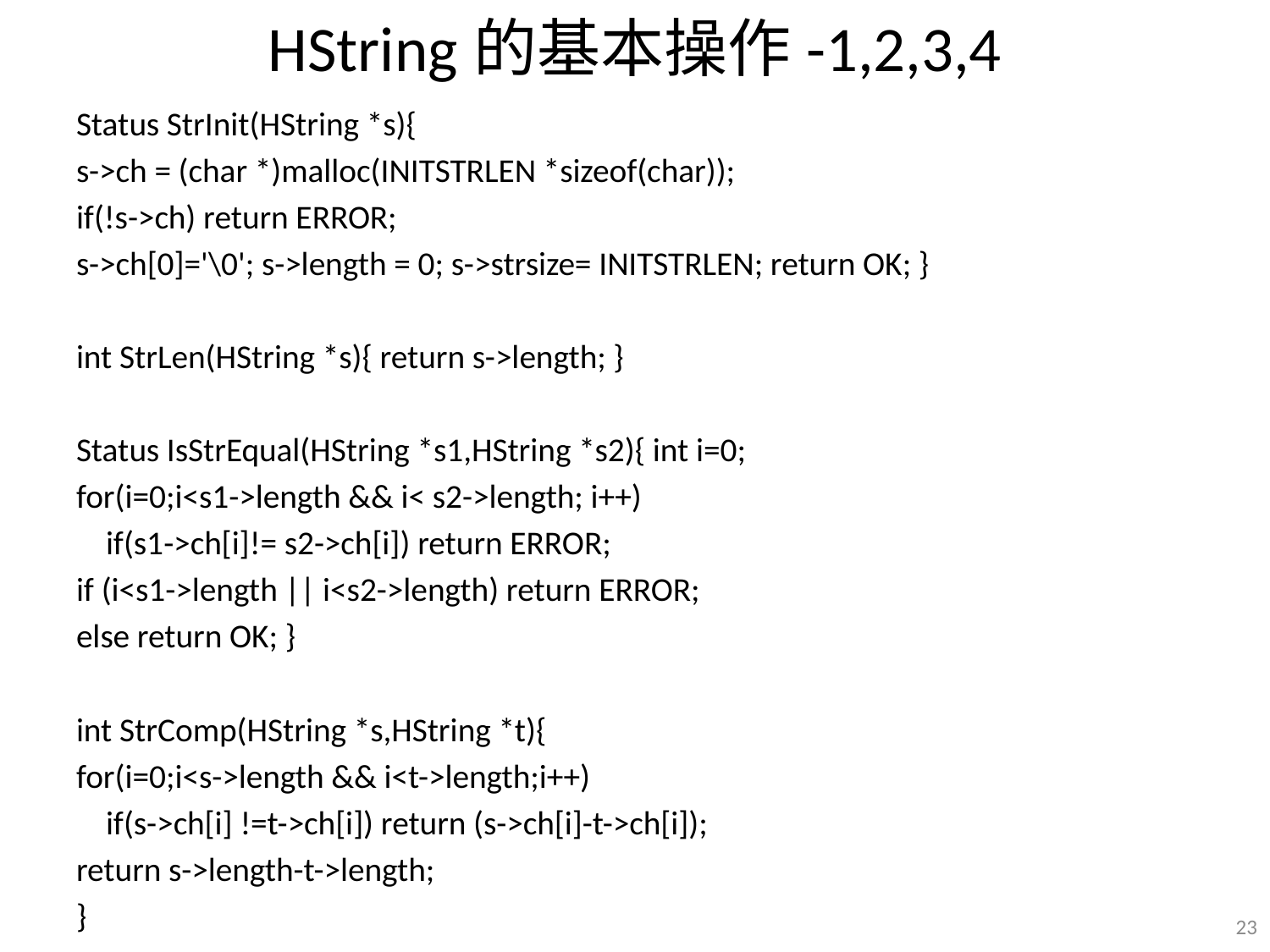

# HString的基本操作-1,2,3,4
Status StrInit(HString *s){
s->ch = (char *)malloc(INITSTRLEN *sizeof(char));
if(!s->ch) return ERROR;
s->ch[0]='\0'; s->length = 0; s->strsize= INITSTRLEN; return OK; }

int StrLen(HString *s){ return s->length; }

Status IsStrEqual(HString *s1,HString *s2){ int i=0;
for(i=0;i<s1->length && i< s2->length; i++)
    if(s1->ch[i]!= s2->ch[i]) return ERROR;
if (i<s1->length || i<s2->length) return ERROR;
else return OK; }

int StrComp(HString *s,HString *t){
for(i=0;i<s->length && i<t->length;i++)
    if(s->ch[i] !=t->ch[i]) return (s->ch[i]-t->ch[i]);
return s->length-t->length;
}

23